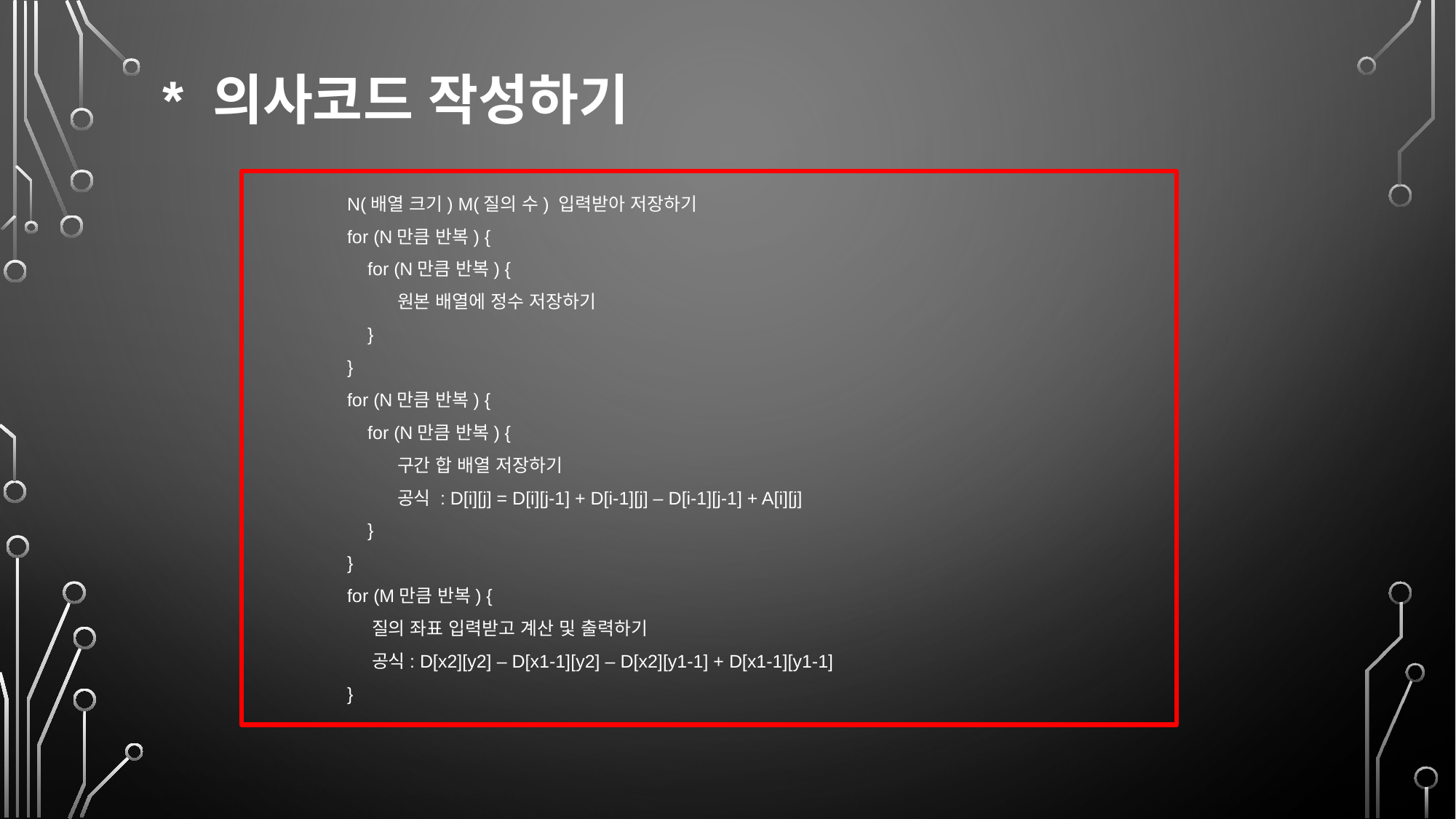

* 의사코드 작성하기

N(배열 크기) M(질의 수) 입력받아 저장하기
for (N만큼 반복) {
    for (N만큼 반복) {
         원본 배열에 정수 저장하기
    }
}
for (N만큼 반복) {
    for (N만큼 반복) {
         구간 합 배열 저장하기
         공식 : D[i][j] = D[i][j-1] + D[i-1][j] – D[i-1][j-1] + A[i][j]
    }
}
for (M만큼 반복) {
    질의 좌표 입력받고 계산 및 출력하기
    공식: D[x2][y2] – D[x1-1][y2] – D[x2][y1-1] + D[x1-1][y1-1]
}